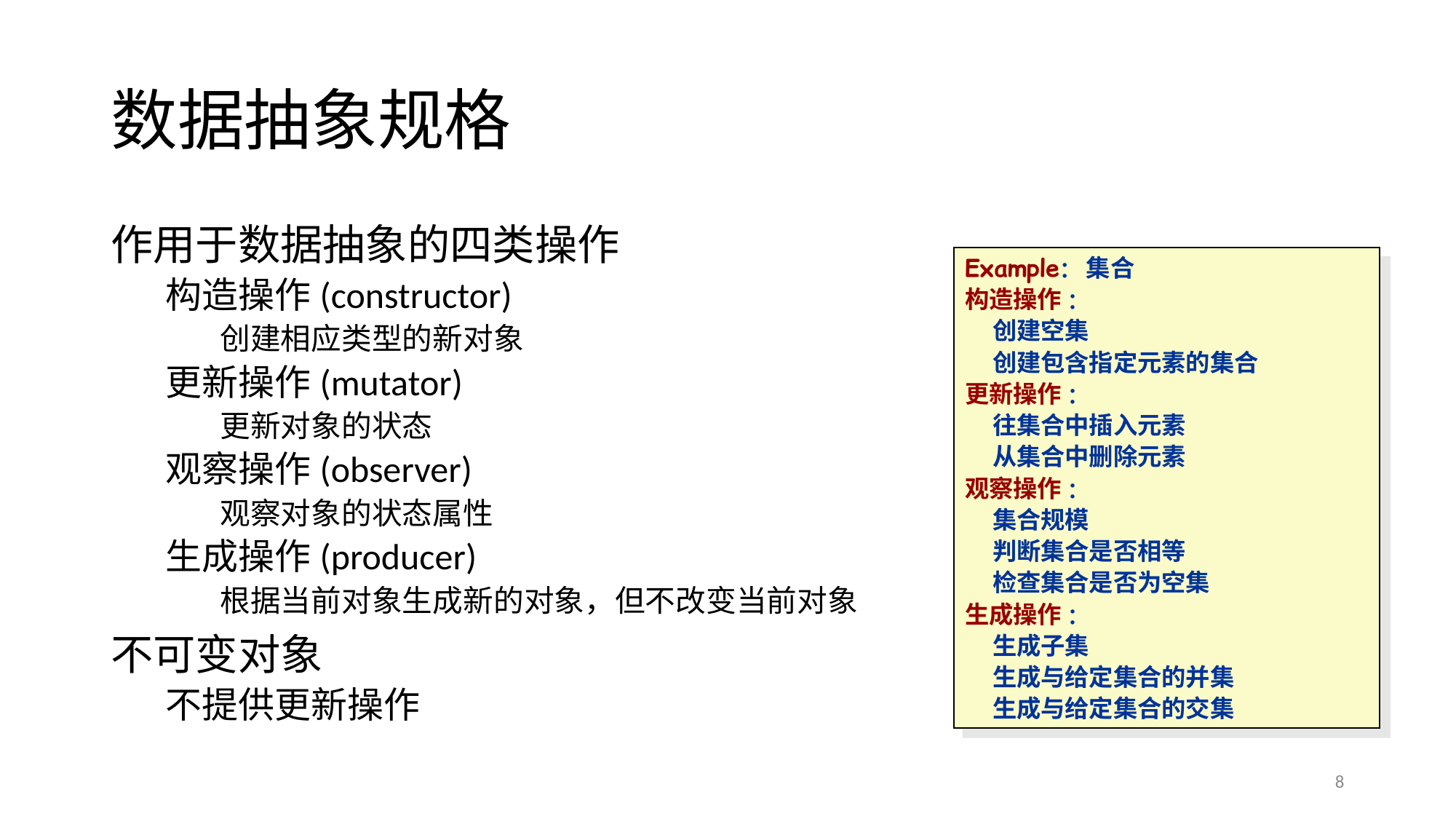

# 数据抽象规格
作用于数据抽象的四类操作
构造操作(constructor)
创建相应类型的新对象
更新操作(mutator)
更新对象的状态
观察操作(observer)
观察对象的状态属性
生成操作(producer)
根据当前对象生成新的对象，但不改变当前对象
不可变对象
不提供更新操作
Example: 集合
构造操作:
	创建空集
	创建包含指定元素的集合
更新操作:
	往集合中插入元素
	从集合中删除元素
观察操作:
	集合规模
	判断集合是否相等
	检查集合是否为空集
生成操作:
	生成子集
	生成与给定集合的并集
	生成与给定集合的交集
8